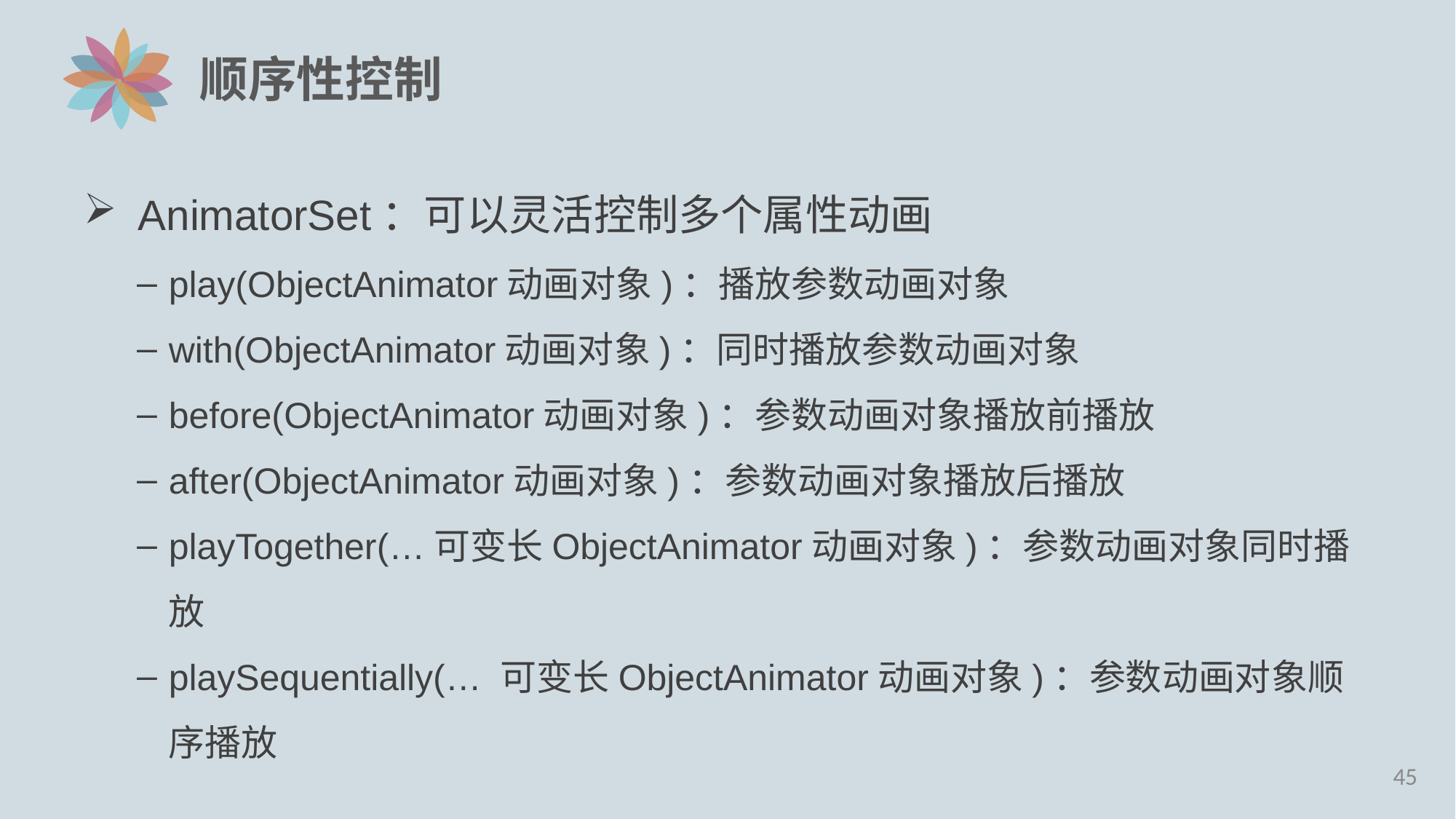

# 顺序性控制
AnimatorSet：可以灵活控制多个属性动画
play(ObjectAnimator动画对象)：播放参数动画对象
with(ObjectAnimator动画对象)：同时播放参数动画对象
before(ObjectAnimator动画对象)：参数动画对象播放前播放
after(ObjectAnimator动画对象)：参数动画对象播放后播放
playTogether(…可变长ObjectAnimator动画对象)：参数动画对象同时播放
playSequentially(… 可变长ObjectAnimator动画对象)：参数动画对象顺序播放
45